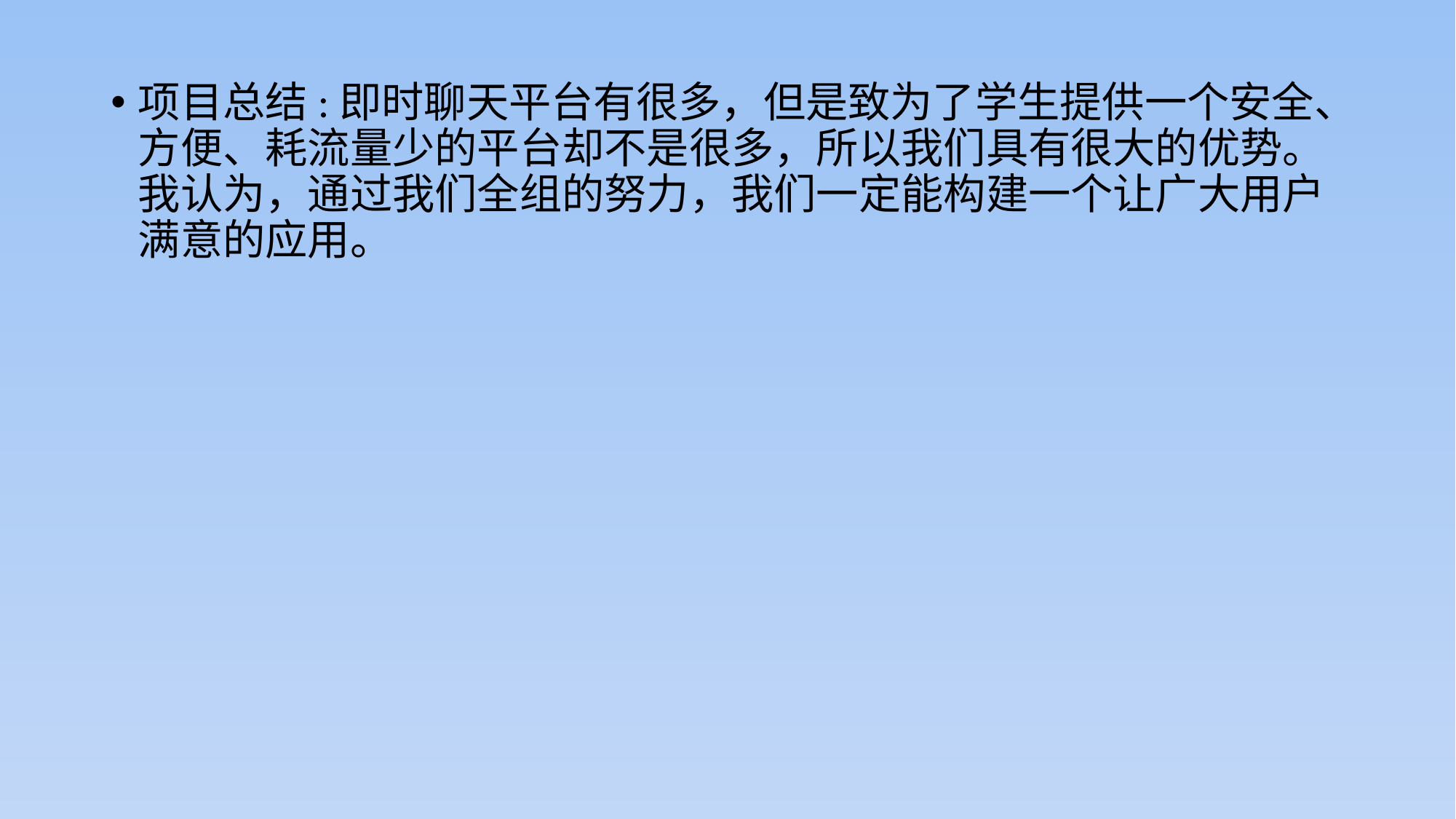

项目总结:即时聊天平台有很多，但是致为了学生提供一个安全、方便、耗流量少的平台却不是很多，所以我们具有很大的优势。我认为，通过我们全组的努力，我们一定能构建一个让广大用户满意的应用。